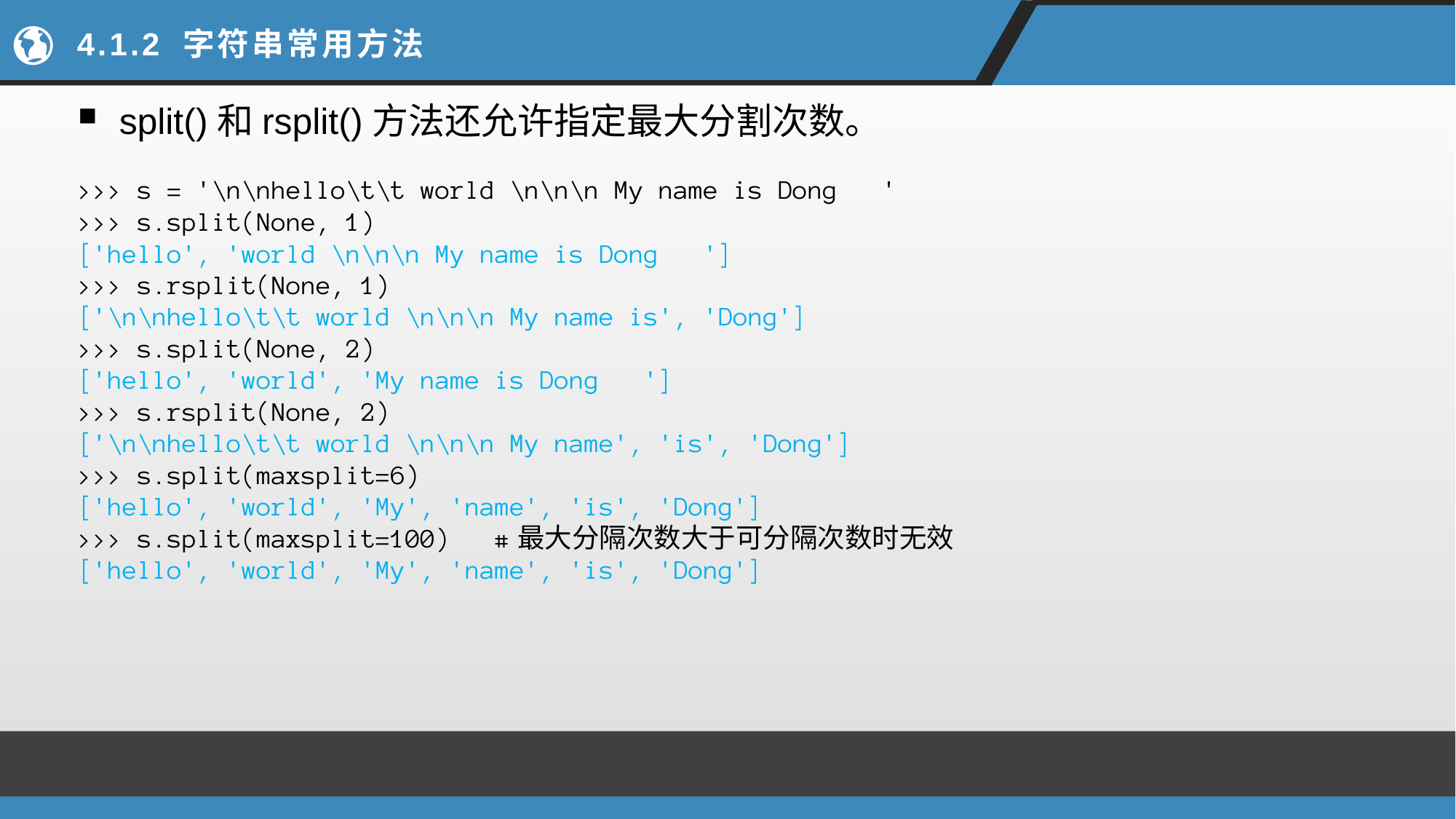

# 4.1.2 字符串常用方法

split()和rsplit()方法还允许指定最大分割次数。

>>> s = '\n\nhello\t\t world \n\n\n My name is Dong   '
>>> s.split(None, 1)
['hello', 'world \n\n\n My name is Dong   ']
>>> s.rsplit(None, 1)
['\n\nhello\t\t world \n\n\n My name is', 'Dong']
>>> s.split(None, 2)
['hello', 'world', 'My name is Dong   ']
>>> s.rsplit(None, 2)
['\n\nhello\t\t world \n\n\n My name', 'is', 'Dong']
>>> s.split(maxsplit=6)
['hello', 'world', 'My', 'name', 'is', 'Dong']
>>> s.split(maxsplit=100)   #最大分隔次数大于可分隔次数时无效
['hello', 'world', 'My', 'name', 'is', 'Dong']
22